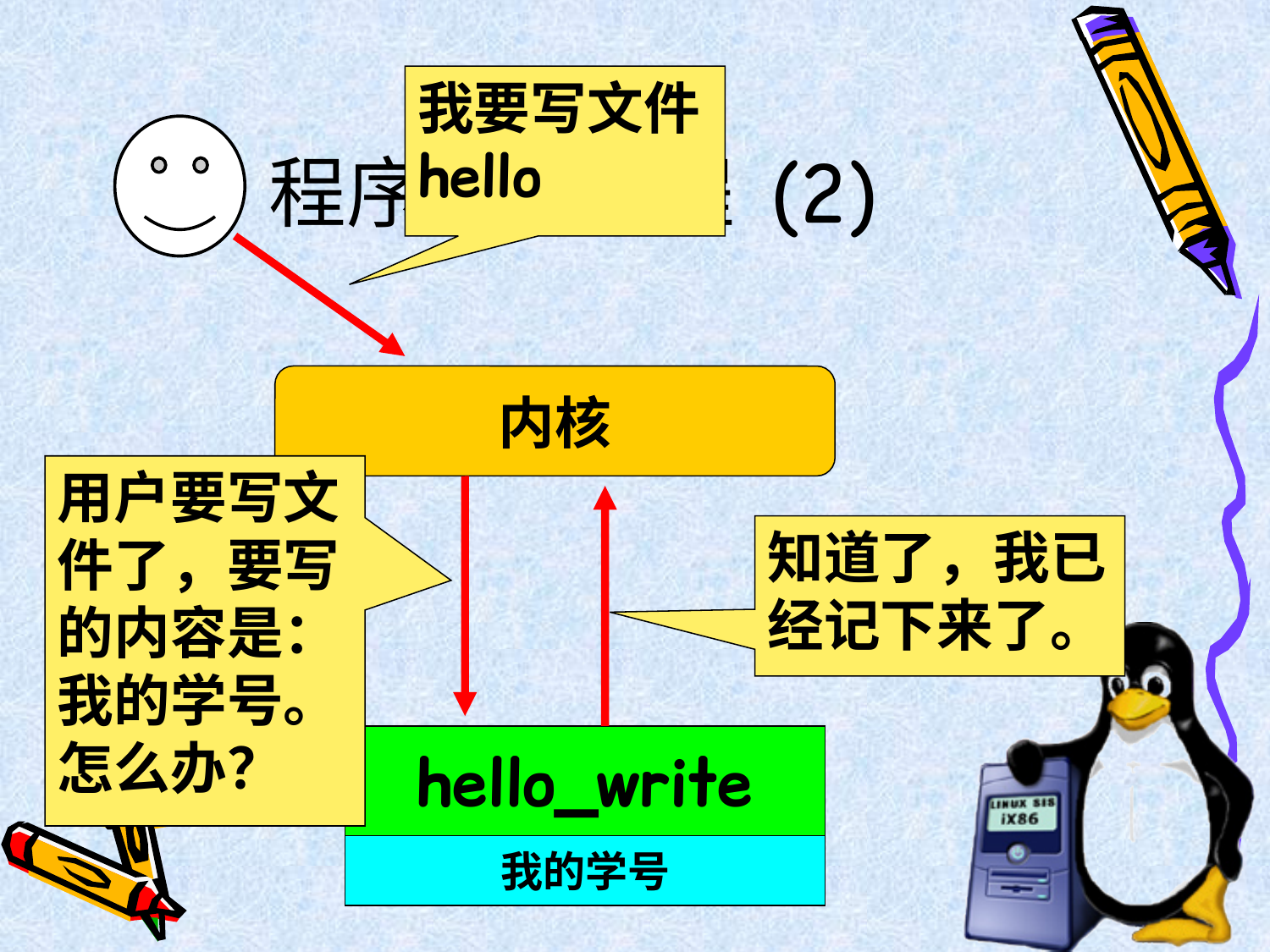

# 程序工作流程 (2)
我要写文件hello

内核
用户要写文件了，要写的内容是：我的学号。怎么办？

知道了，我已经记下来了。
hello_write
我的学号